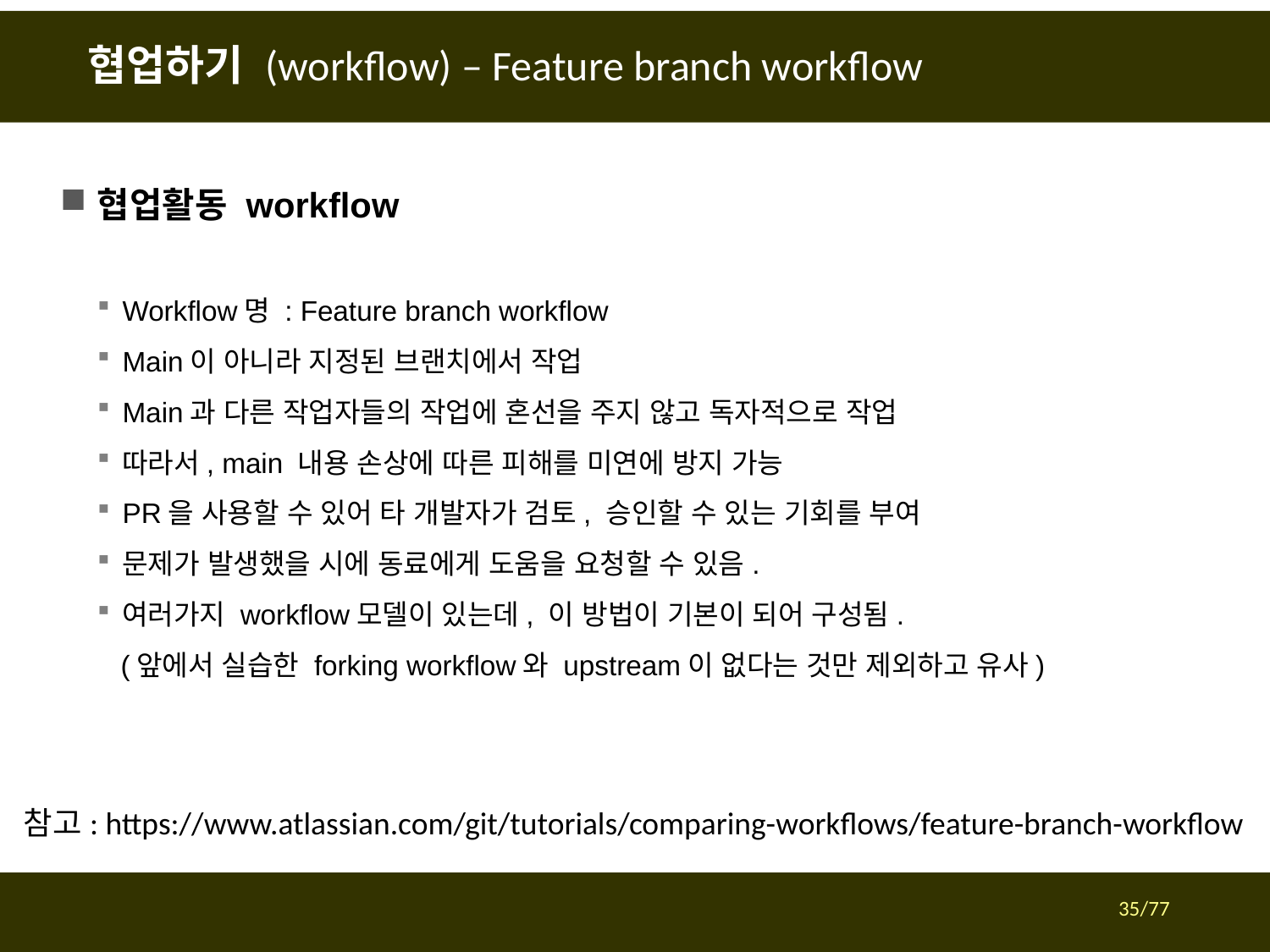

# 협업하기 (workflow) – Feature branch workflow
협업활동 workflow

Workflow명 : Feature branch workflow
Main이 아니라 지정된 브랜치에서 작업
Main과 다른 작업자들의 작업에 혼선을 주지 않고 독자적으로 작업
따라서, main 내용 손상에 따른 피해를 미연에 방지 가능
PR을 사용할 수 있어 타 개발자가 검토, 승인할 수 있는 기회를 부여
문제가 발생했을 시에 동료에게 도움을 요청할 수 있음.
여러가지 workflow모델이 있는데, 이 방법이 기본이 되어 구성됨.
   (앞에서 실습한 forking workflow와 upstream이 없다는 것만 제외하고 유사)
참고: https://www.atlassian.com/git/tutorials/comparing-workflows/feature-branch-workflow
35/77